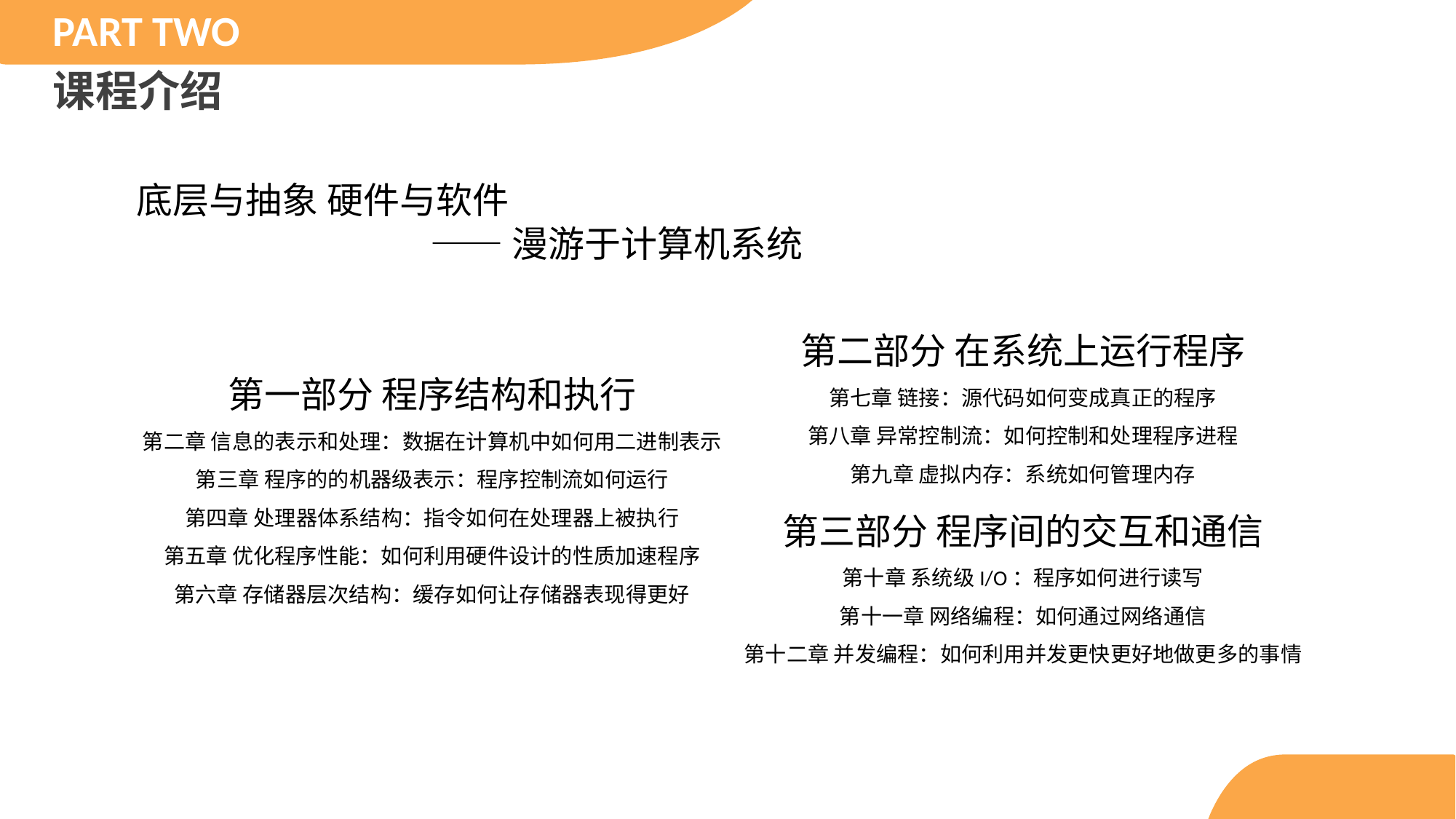

PART TWO
课程介绍
底层与抽象 硬件与软件
——漫游于计算机系统

第一部分 程序结构和执行
第二章 信息的表示和处理：数据在计算机中如何用二进制表示
第三章 程序的的机器级表示：程序控制流如何运行
第四章 处理器体系结构：指令如何在处理器上被执行
第五章 优化程序性能：如何利用硬件设计的性质加速程序
第六章 存储器层次结构：缓存如何让存储器表现得更好

第二部分 在系统上运行程序
第七章 链接：源代码如何变成真正的程序
第八章 异常控制流：如何控制和处理程序进程
第九章 虚拟内存：系统如何管理内存
第三部分 程序间的交互和通信
第十章 系统级I/O：程序如何进行读写
第十一章 网络编程：如何通过网络通信
第十二章 并发编程：如何利用并发更快更好地做更多的事情